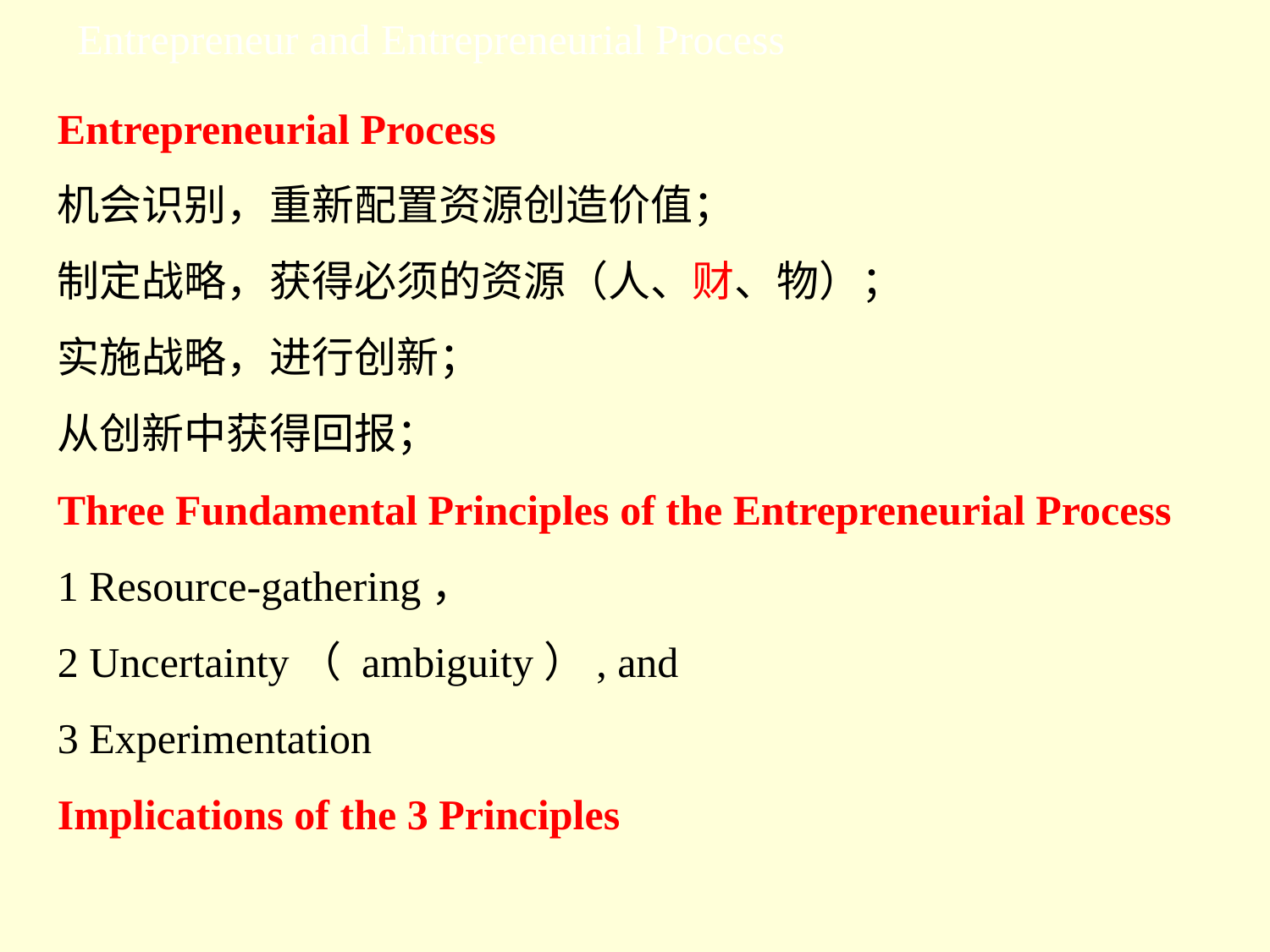

Entrepreneur and Entrepreneurial Process
Entrepreneurial Process
机会识别，重新配置资源创造价值；
制定战略，获得必须的资源（人、财、物）；
实施战略，进行创新；
从创新中获得回报；
Three Fundamental Principles of the Entrepreneurial Process
1 Resource-gathering，
2 Uncertainty（ ambiguity）, and
3 Experimentation
Implications of the 3 Principles